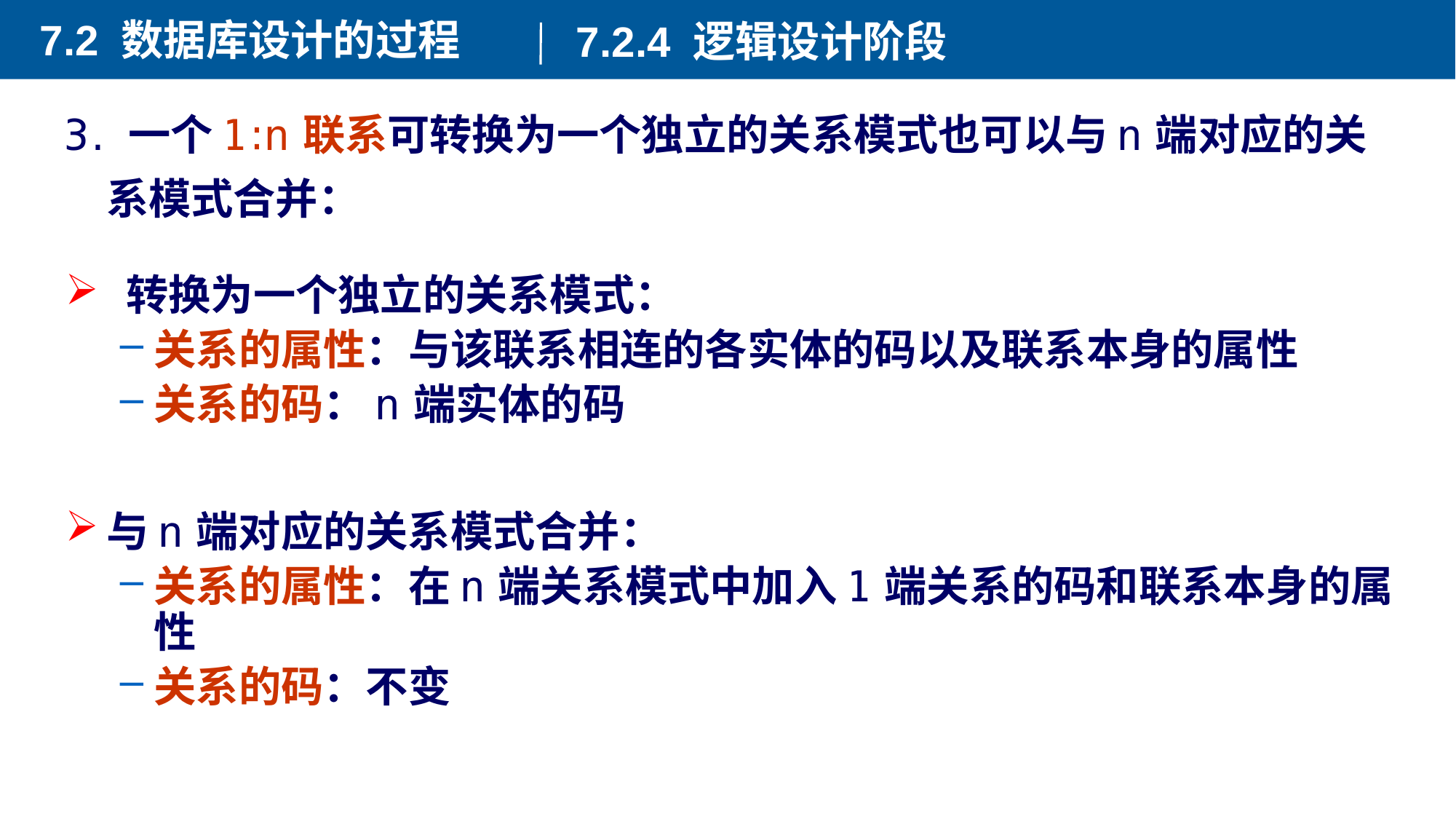

7.2 数据库设计的过程
7.2.4 逻辑设计阶段
3. 一个1:n联系可转换为一个独立的关系模式也可以与n端对应的关系模式合并：

 转换为一个独立的关系模式：
关系的属性：与该联系相连的各实体的码以及联系本身的属性
关系的码：n端实体的码

与n端对应的关系模式合并：
关系的属性：在n端关系模式中加入1端关系的码和联系本身的属性
关系的码：不变